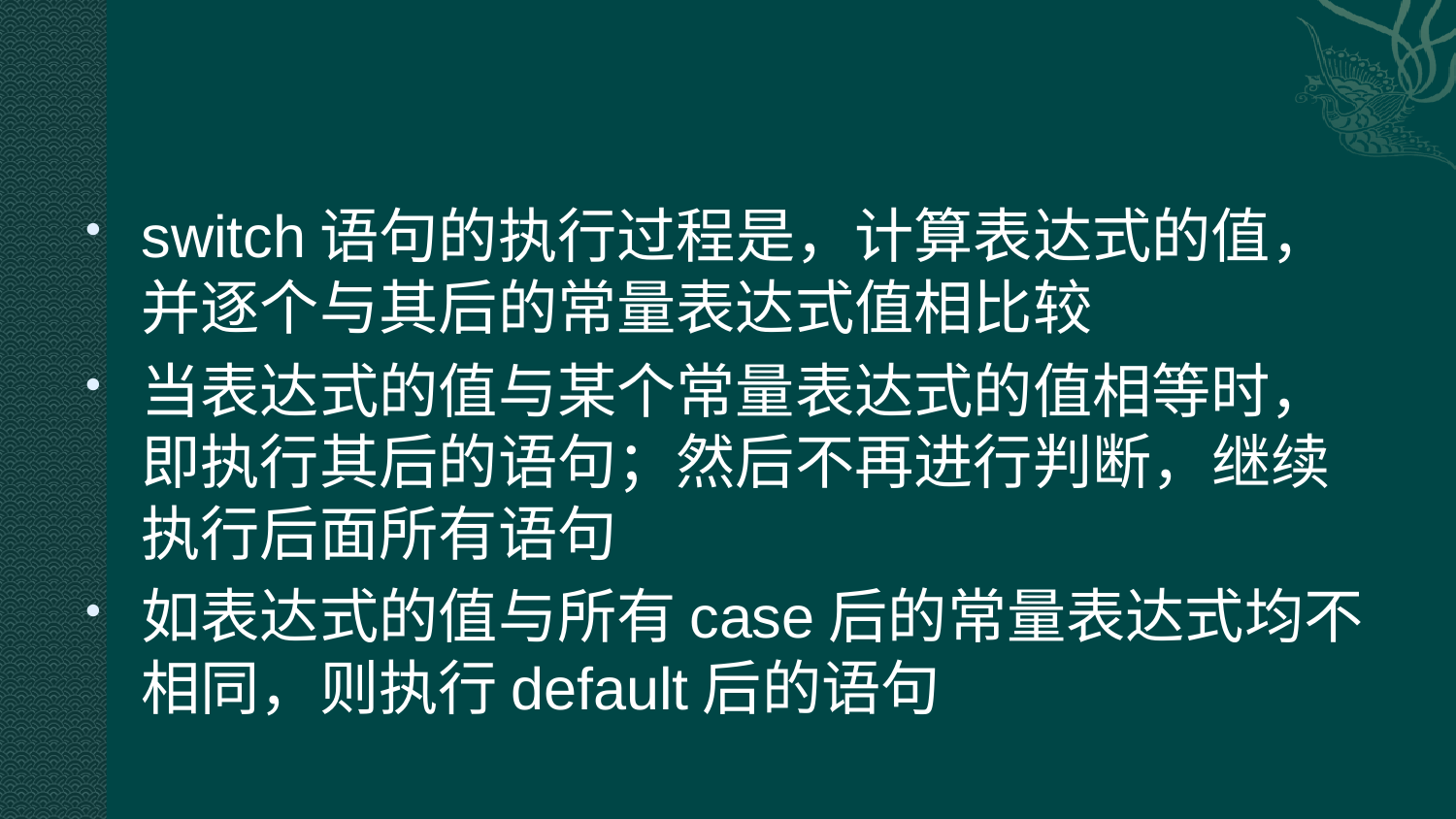

#
switch语句的执行过程是，计算表达式的值，并逐个与其后的常量表达式值相比较
当表达式的值与某个常量表达式的值相等时，即执行其后的语句；然后不再进行判断，继续执行后面所有语句
如表达式的值与所有case后的常量表达式均不相同，则执行default后的语句